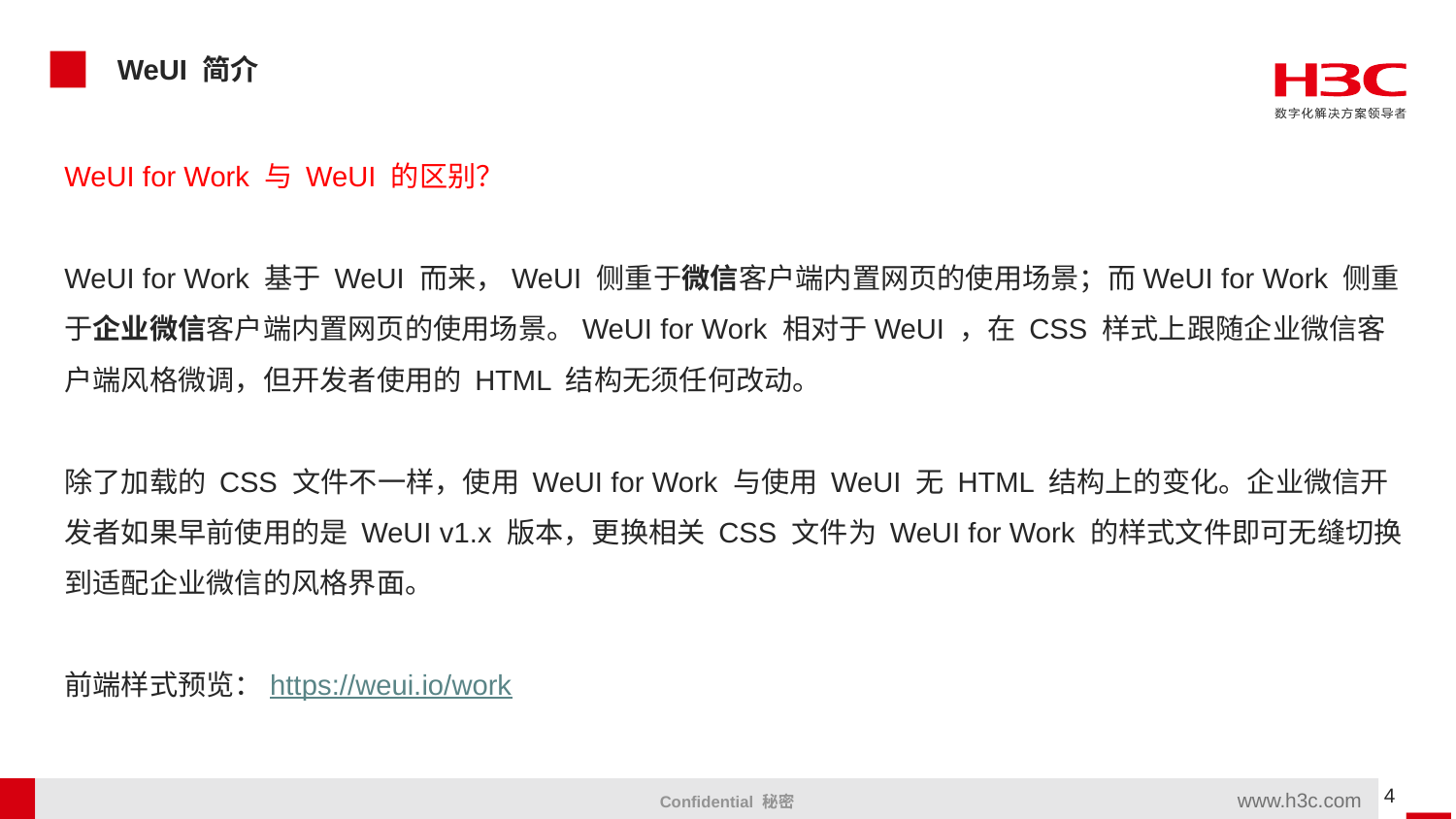

WeUI 简介

WeUI for Work 与 WeUI 的区别？

WeUI for Work 基于 WeUI 而来，WeUI 侧重于微信客户端内置网页的使用场景；而WeUI for Work 侧重于企业微信客户端内置网页的使用场景。WeUI for Work 相对于WeUI ，在 CSS 样式上跟随企业微信客户端风格微调，但开发者使用的 HTML 结构无须任何改动。

除了加载的 CSS 文件不一样，使用 WeUI for Work 与使用 WeUI 无 HTML 结构上的变化。企业微信开发者如果早前使用的是 WeUI v1.x 版本，更换相关 CSS 文件为 WeUI for Work 的样式文件即可无缝切换到适配企业微信的风格界面。

前端样式预览：https://weui.io/work